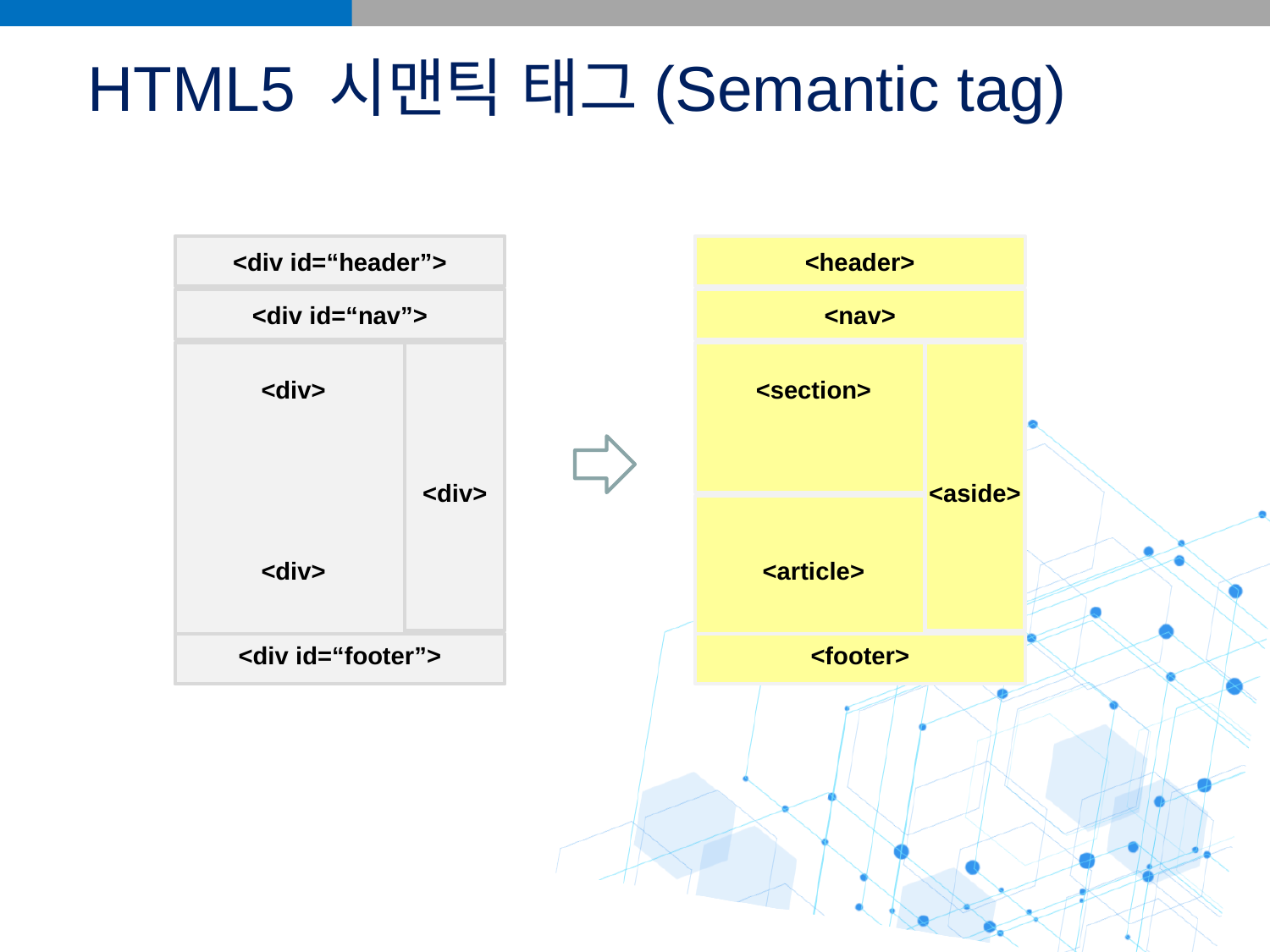

# HTML5 시맨틱 태그(Semantic tag)
<header>
<div id=“header”>
<nav>
<div id=“nav”>

<section>
<div>

<aside>
<div>

<article>
<div>

<footer>
<div id=“footer”>